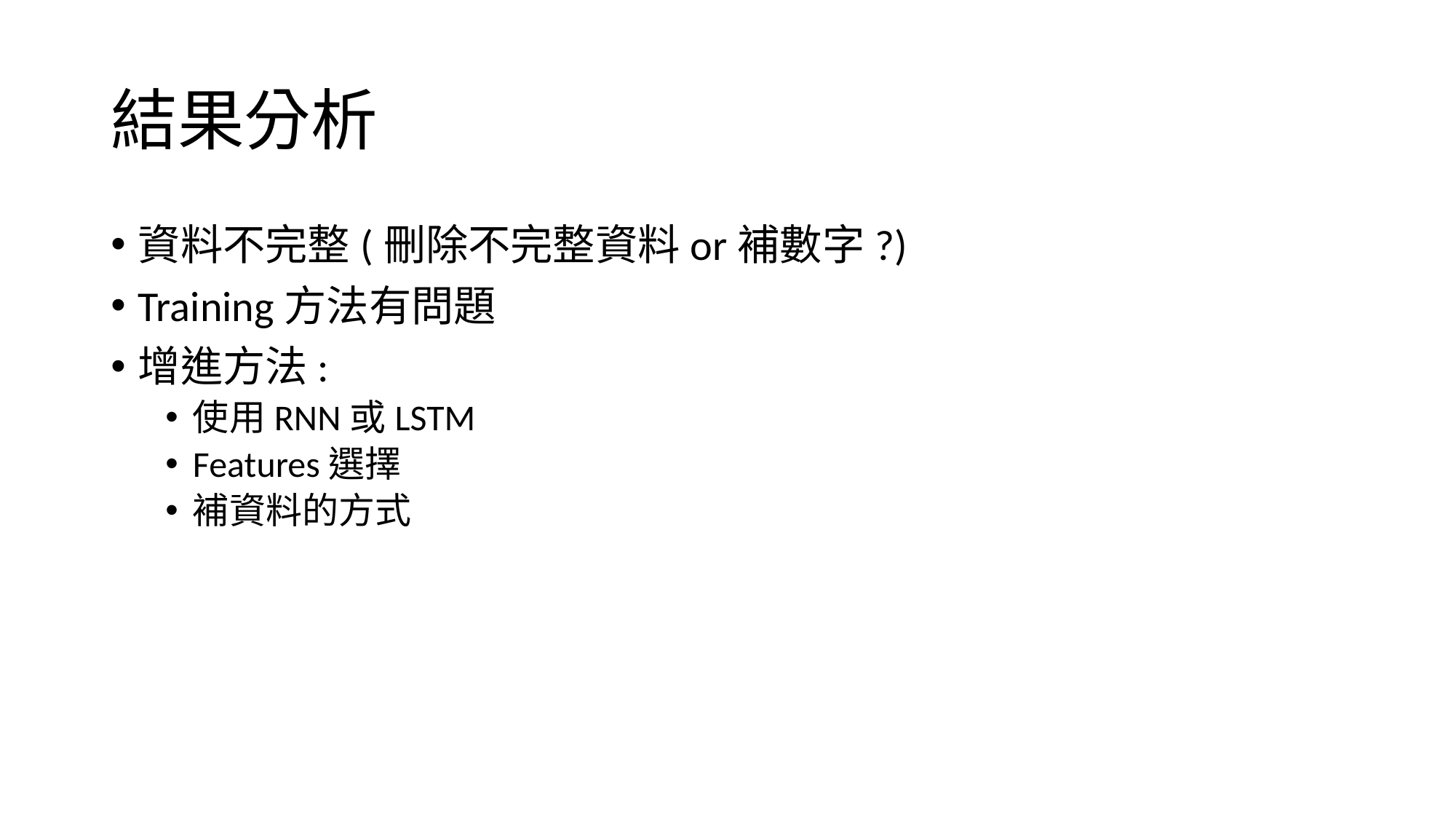

# 結果分析
資料不完整(刪除不完整資料or補數字?)
Training方法有問題
增進方法:
使用RNN或LSTM
Features選擇
補資料的方式